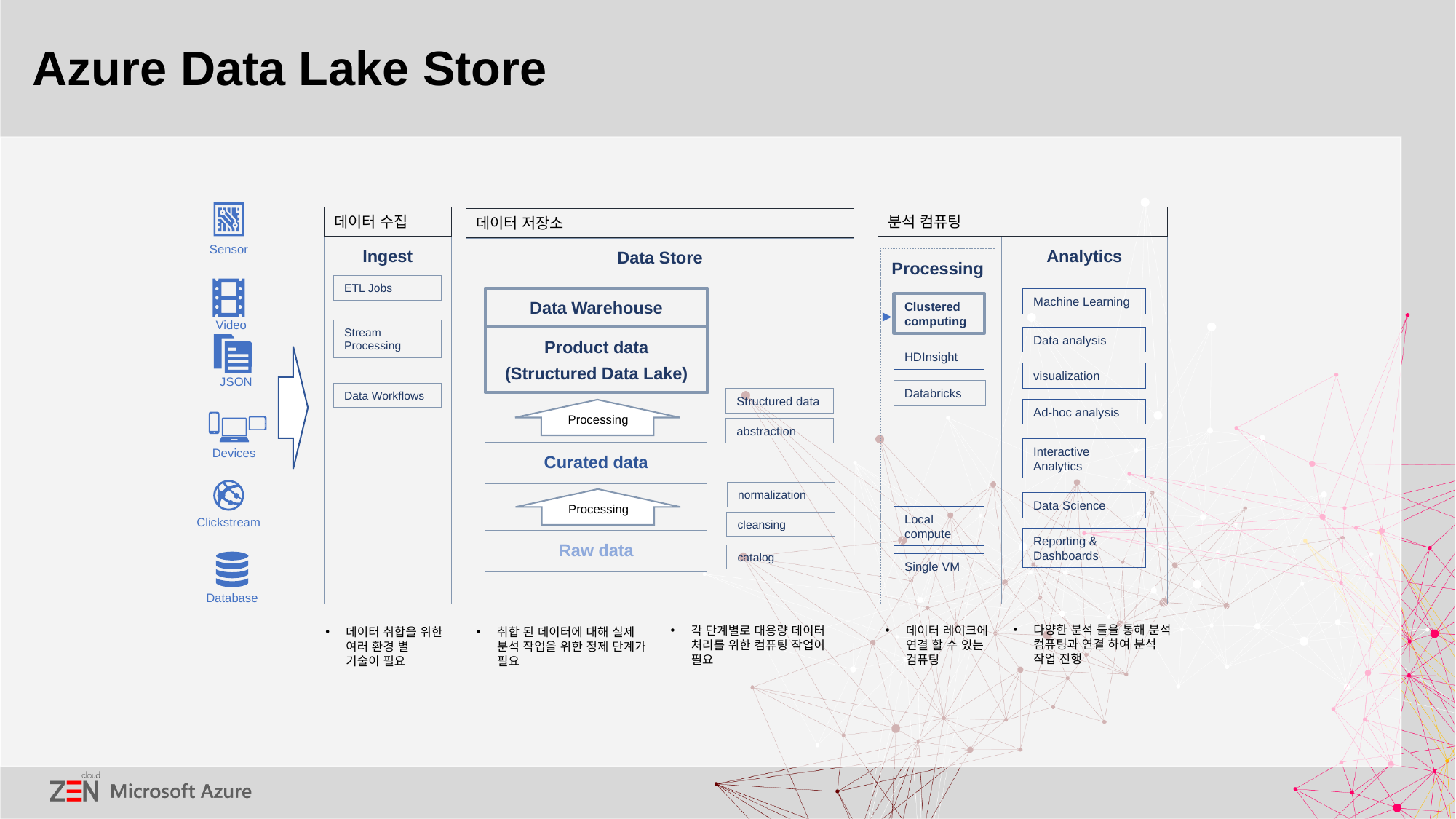

# Azure Data Lake Store

Sensor
데이터 수집
분석 컴퓨팅
데이터 저장소
Ingest
Analytics
Data Store
Processing
ETL Jobs

Video
Data Warehouse
Machine Learning
Clustered
computing
Stream
Processing
Data analysis
Product data
(Structured Data Lake)

JSON
HDInsight

visualization
Databricks
Data Workflows
Structured data
Ad-hoc analysis

Processing

Devices
abstraction
Interactive
Analytics
Curated data

Clickstream
normalization

Processing
Data Science
Local compute
cleansing
Reporting &
Dashboards
Raw data
catalog

Database
Single VM
다양한 분석 툴을 통해 분석 컴퓨팅과 연결 하여 분석 작업 진행
각 단계별로 대용량 데이터 처리를 위한 컴퓨팅 작업이 필요
데이터 레이크에 연결 할 수 있는 컴퓨팅
데이터 취합을 위한 여러 환경 별 기술이 필요
취합 된 데이터에 대해 실제 분석 작업을 위한 정제 단계가 필요